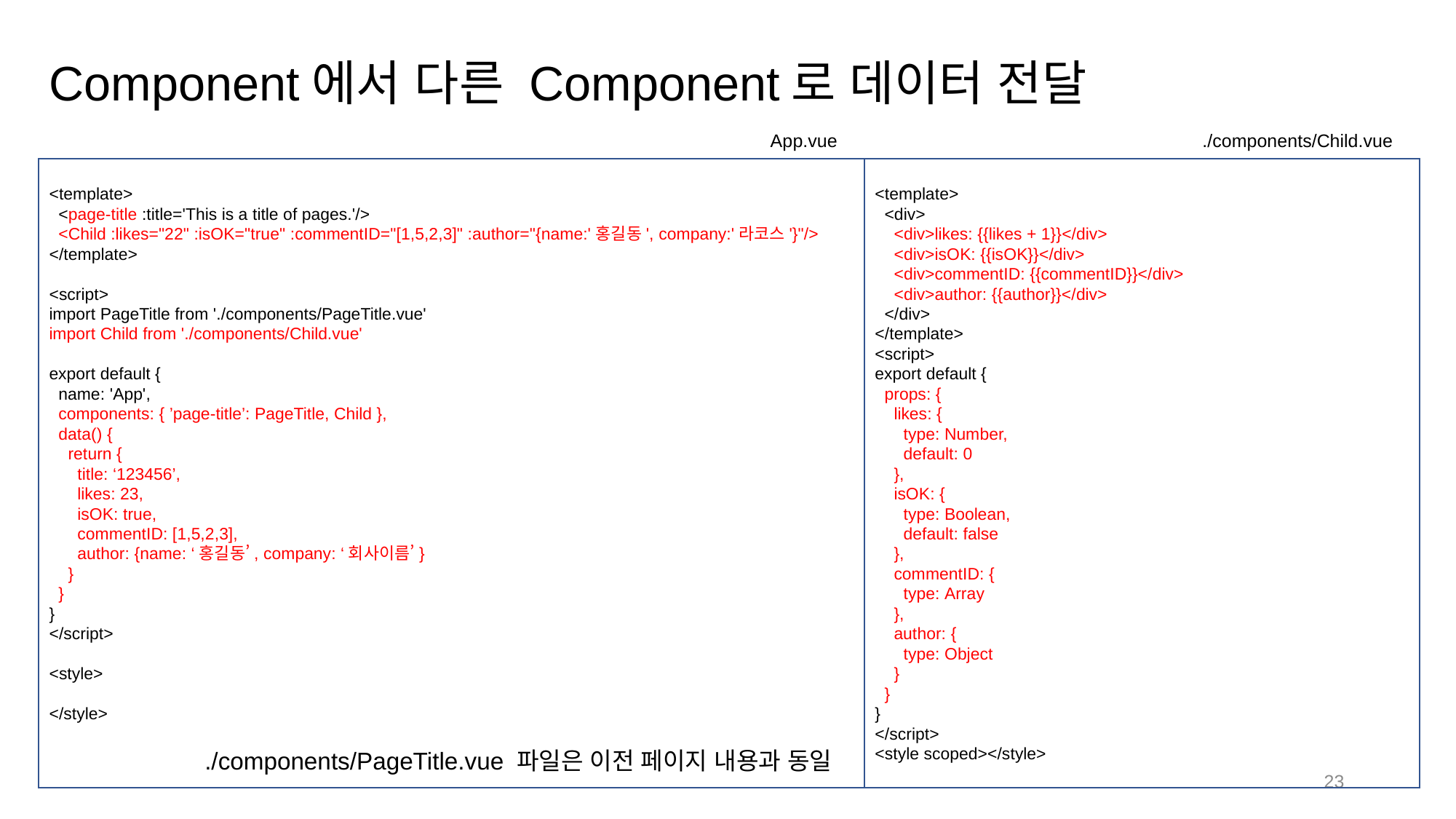

# Component에서 다른 Component로 데이터 전달
App.vue
./components/Child.vue
<template>
  <page-title :title='This is a title of pages.'/>
  <Child :likes="22" :isOK="true" :commentID="[1,5,2,3]" :author="{name:'홍길동', company:'라코스'}"/>
</template>
<script>
import PageTitle from './components/PageTitle.vue'
import Child from './components/Child.vue'
export default {
  name: 'App',
  components: { ’page-title’: PageTitle, Child },
  data() {
    return {
      title: ‘123456’,
      likes: 23,
      isOK: true,
      commentID: [1,5,2,3],
      author: {name: ‘홍길동’, company: ‘회사이름’}
    }
  }
}
</script>
<style>
</style>

<template>
  <div>
    <div>likes: {{likes + 1}}</div>
    <div>isOK: {{isOK}}</div>
    <div>commentID: {{commentID}}</div>
    <div>author: {{author}}</div>
  </div>
</template>
<script>
export default {
  props: {
    likes: {
      type: Number,
      default: 0
    },
    isOK: {
      type: Boolean,
      default: false
    },
    commentID: {
      type: Array
    },
    author: {
      type: Object
    }
  }
}
</script>
<style scoped></style>
./components/PageTitle.vue 파일은 이전 페이지 내용과 동일
23